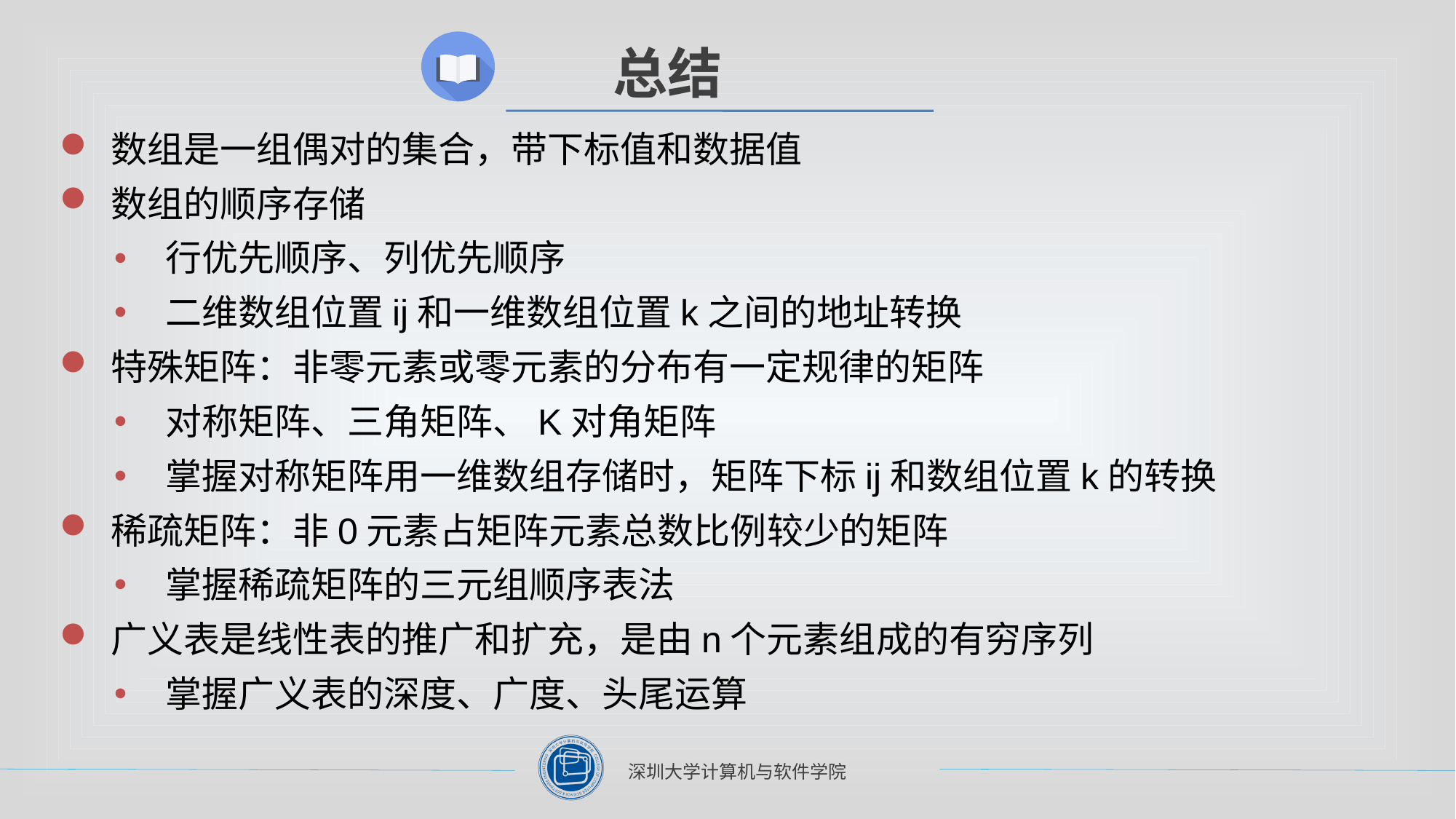

数组是一组偶对的集合，带下标值和数据值
数组的顺序存储
行优先顺序、列优先顺序
二维数组位置ij和一维数组位置k之间的地址转换
特殊矩阵：非零元素或零元素的分布有一定规律的矩阵
对称矩阵、三角矩阵、K对角矩阵
掌握对称矩阵用一维数组存储时，矩阵下标ij和数组位置k的转换
稀疏矩阵：非0元素占矩阵元素总数比例较少的矩阵
掌握稀疏矩阵的三元组顺序表法
广义表是线性表的推广和扩充，是由n个元素组成的有穷序列
掌握广义表的深度、广度、头尾运算

36